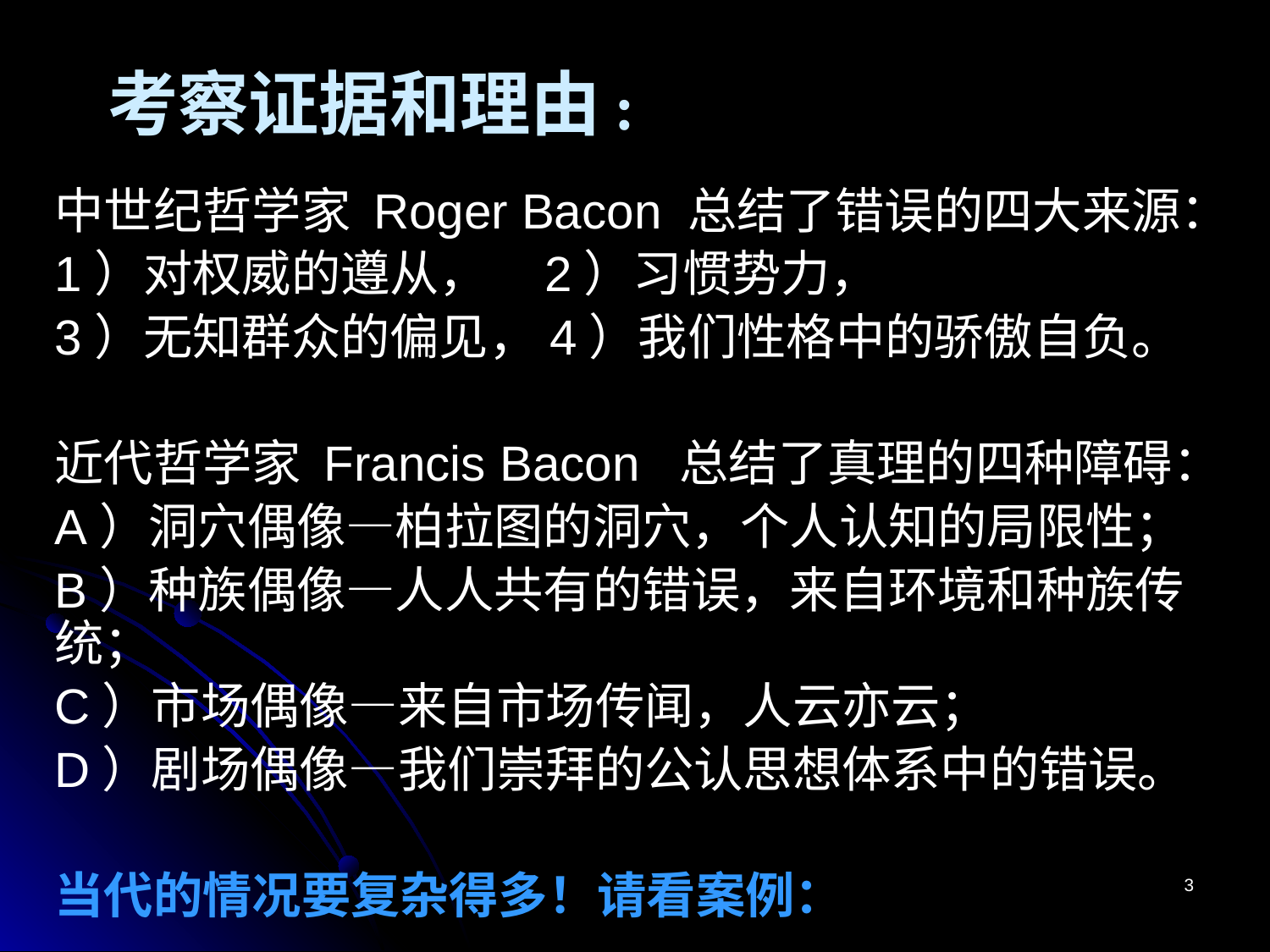

考察证据和理由:
中世纪哲学家 Roger Bacon 总结了错误的四大来源：
1）对权威的遵从，    2）习惯势力，
3）无知群众的偏见，4）我们性格中的骄傲自负。

近代哲学家 Francis Bacon  总结了真理的四种障碍：
A）洞穴偶像—柏拉图的洞穴，个人认知的局限性；
B）种族偶像—人人共有的错误，来自环境和种族传统；
C）市场偶像—来自市场传闻，人云亦云；
D）剧场偶像—我们崇拜的公认思想体系中的错误。

当代的情况要复杂得多！请看案例：

3